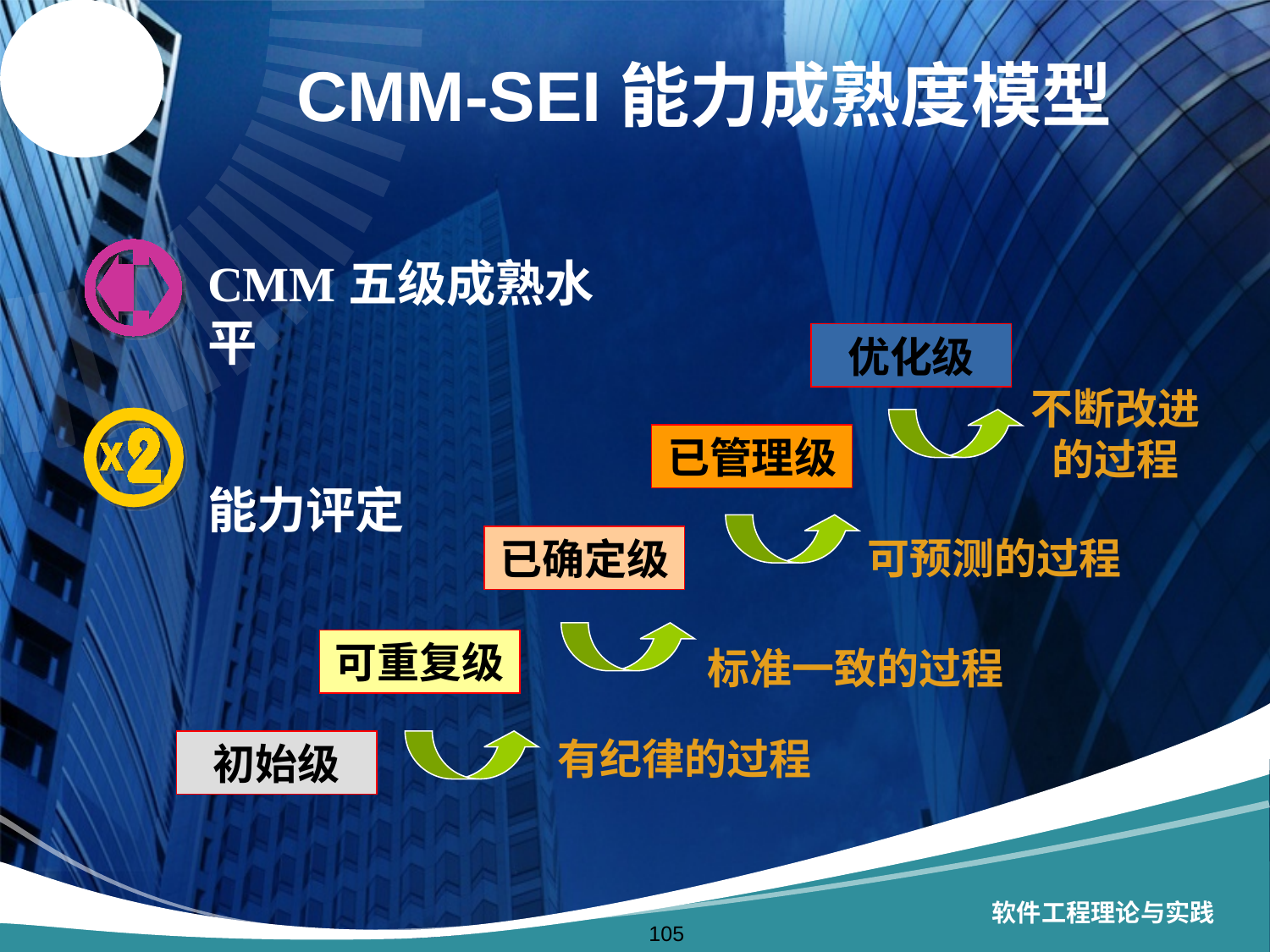

# CMM-SEI能力成熟度模型

CMM五级成熟水平

能力评定
优化级

不断改进的过程

已管理级

可预测的过程
已确定级

可重复级

初始级
标准一致的过程
有纪律的过程
软件工程理论与实践
105